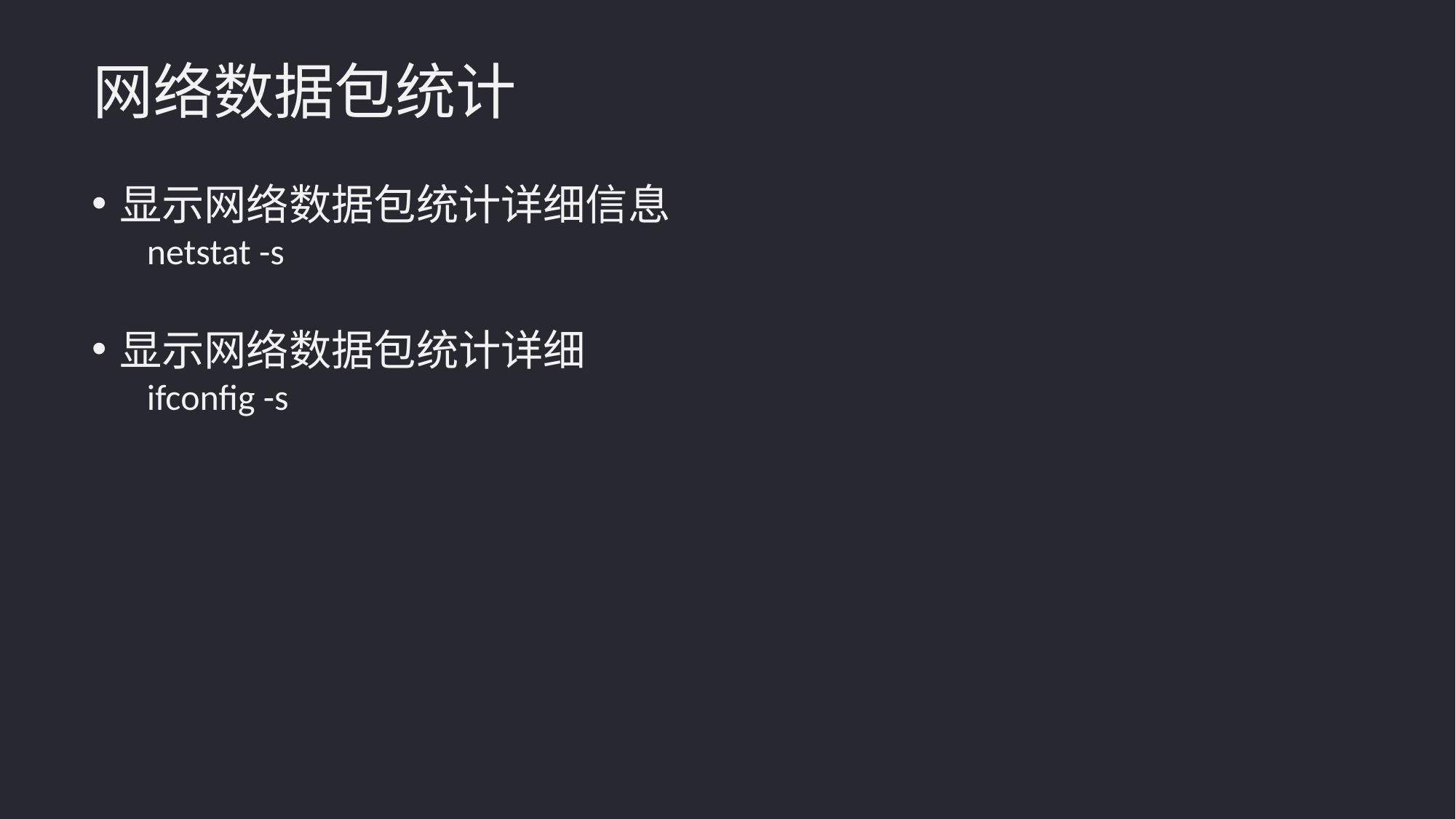

网络数据包统计
显示网络数据包统计详细信息
netstat -s

显示网络数据包统计详细
ifconfig -s